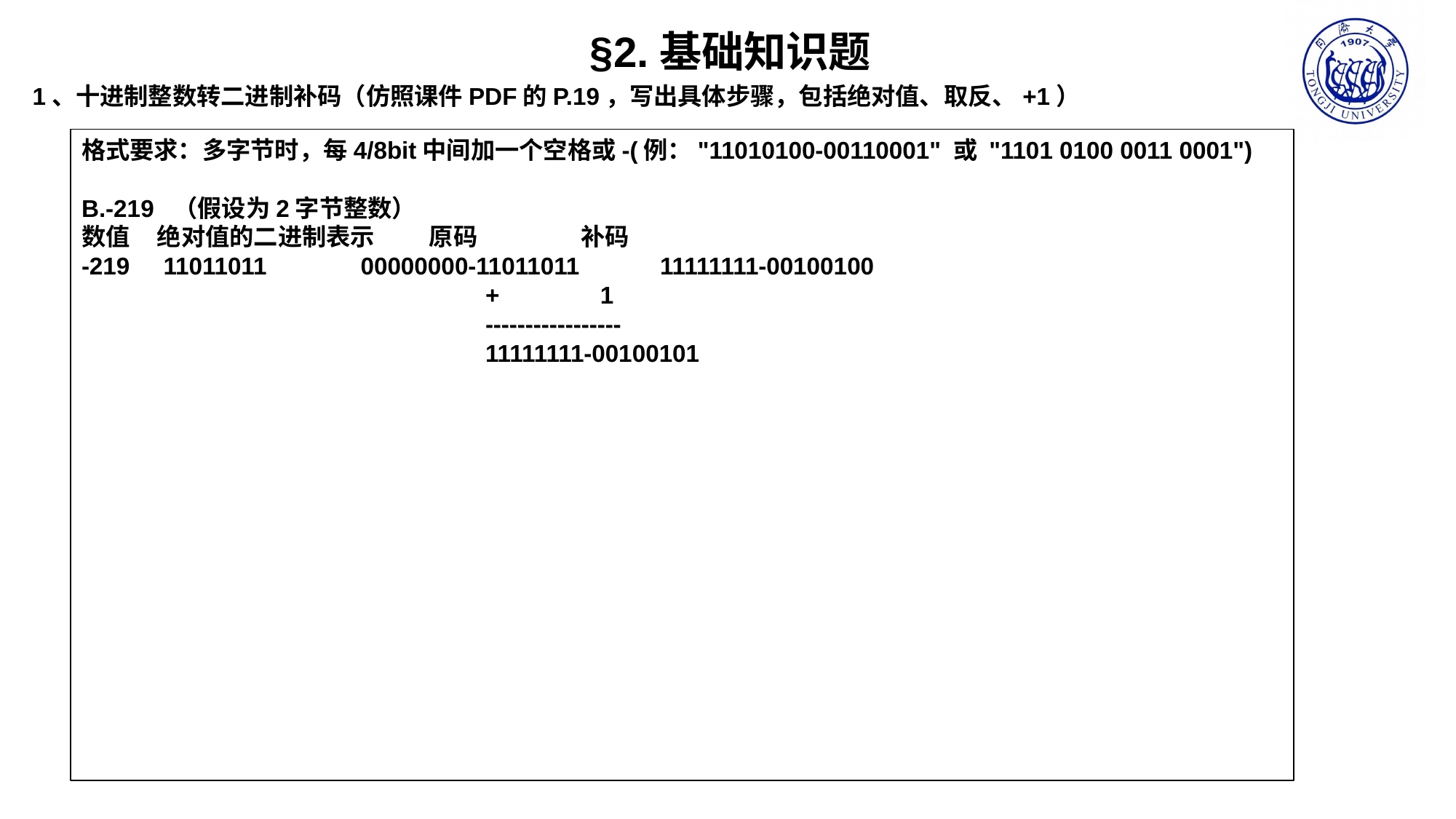

§2.基础知识题
1、十进制整数转二进制补码（仿照课件PDF的P.19，写出具体步骤，包括绝对值、取反、+1）
格式要求：多字节时，每4/8bit中间加一个空格或-(例："11010100-00110001" 或 "1101 0100 0011 0001")

B.-219  （假设为2字节整数）
数值     绝对值的二进制表示          原码                   补码
-219     11011011              00000000-11011011            11111111-00100100
                                                            +               1
                                                            -----------------
                                                            11111111-00100101